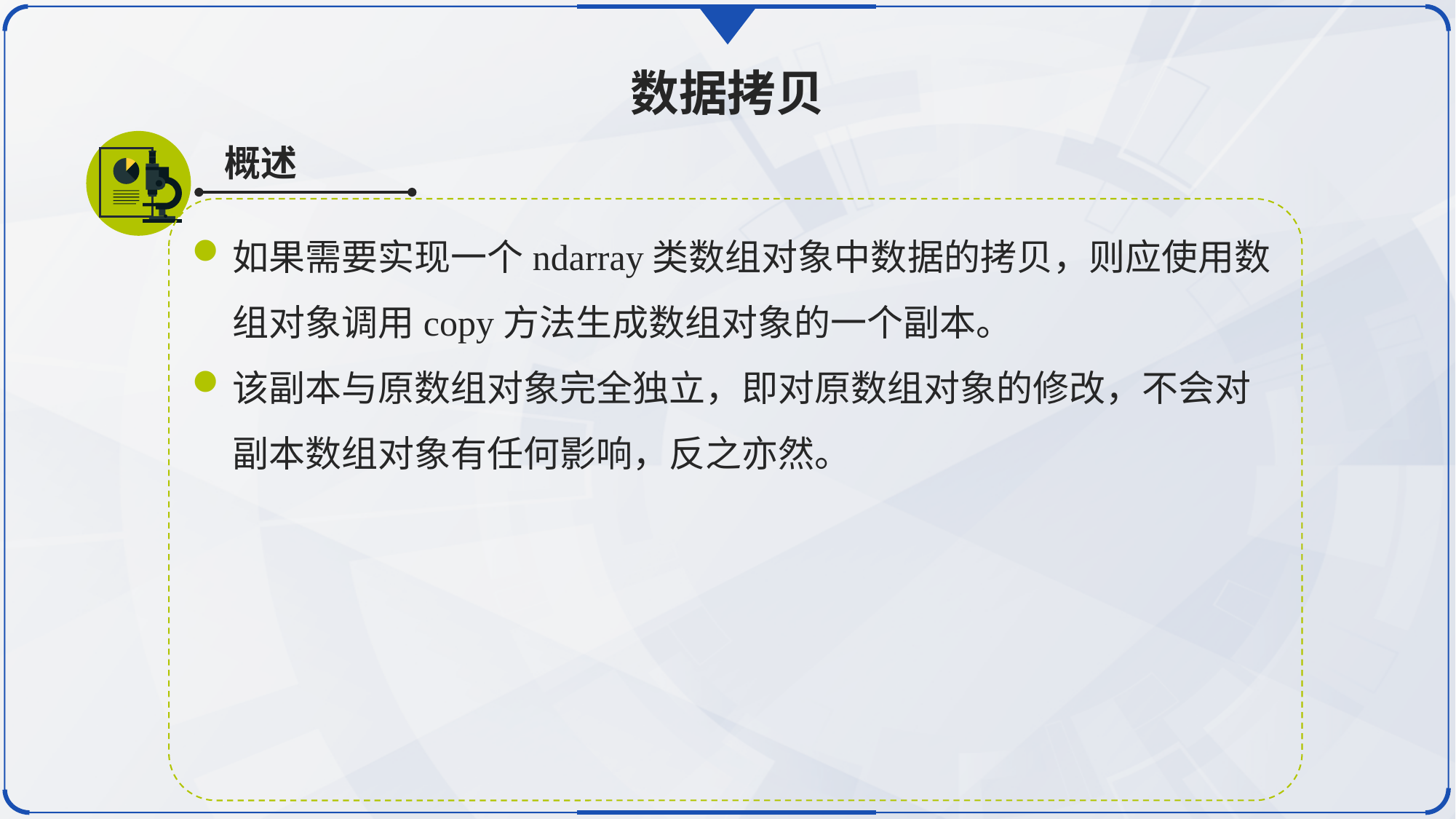

数据拷贝

概述

如果需要实现一个ndarray类数组对象中数据的拷贝，则应使用数组对象调用copy方法生成数组对象的一个副本。
该副本与原数组对象完全独立，即对原数组对象的修改，不会对副本数组对象有任何影响，反之亦然。